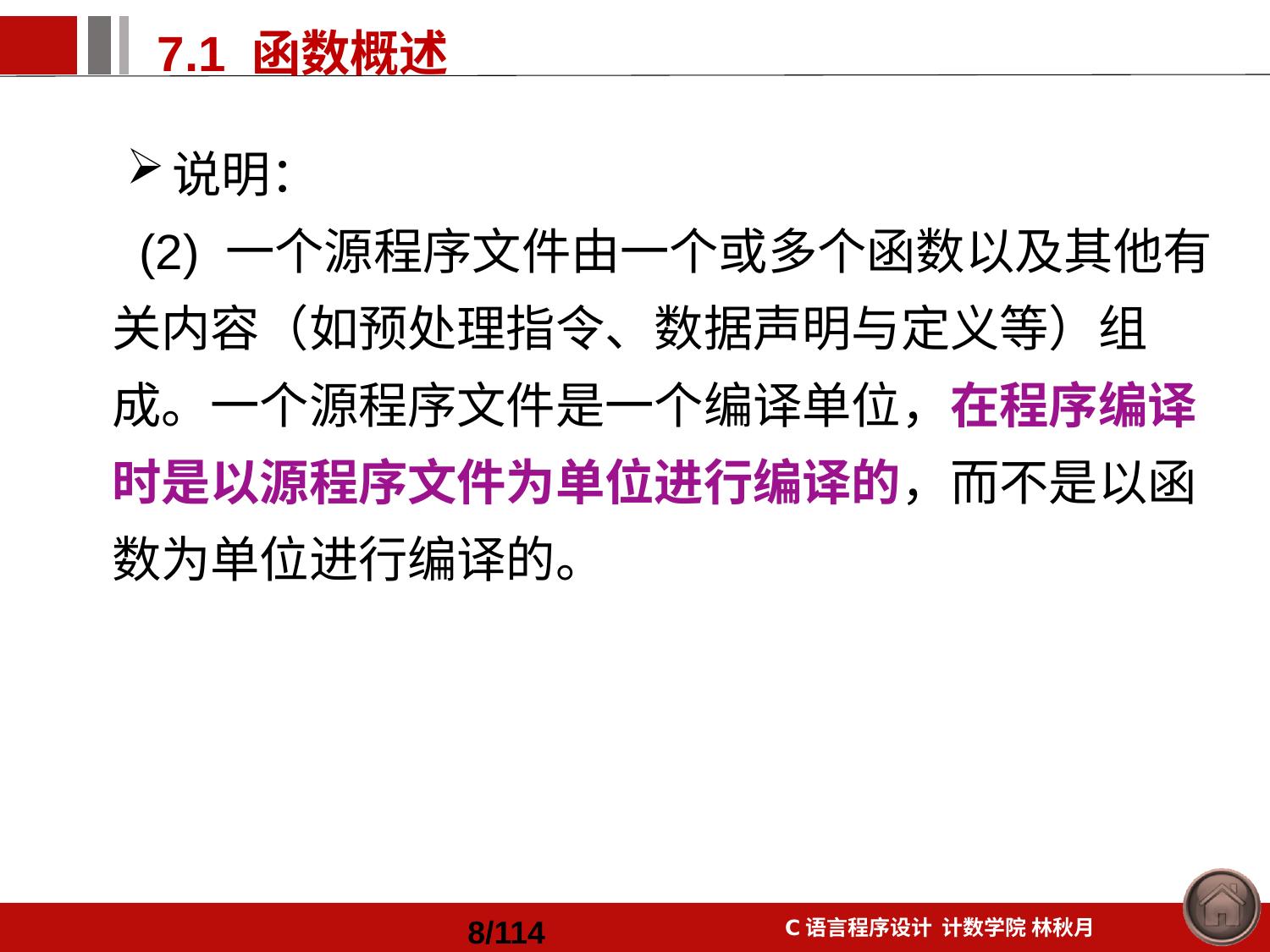

说明：
  (2) 一个源程序文件由一个或多个函数以及其他有关内容（如预处理指令、数据声明与定义等）组成。一个源程序文件是一个编译单位，在程序编译时是以源程序文件为单位进行编译的，而不是以函数为单位进行编译的。